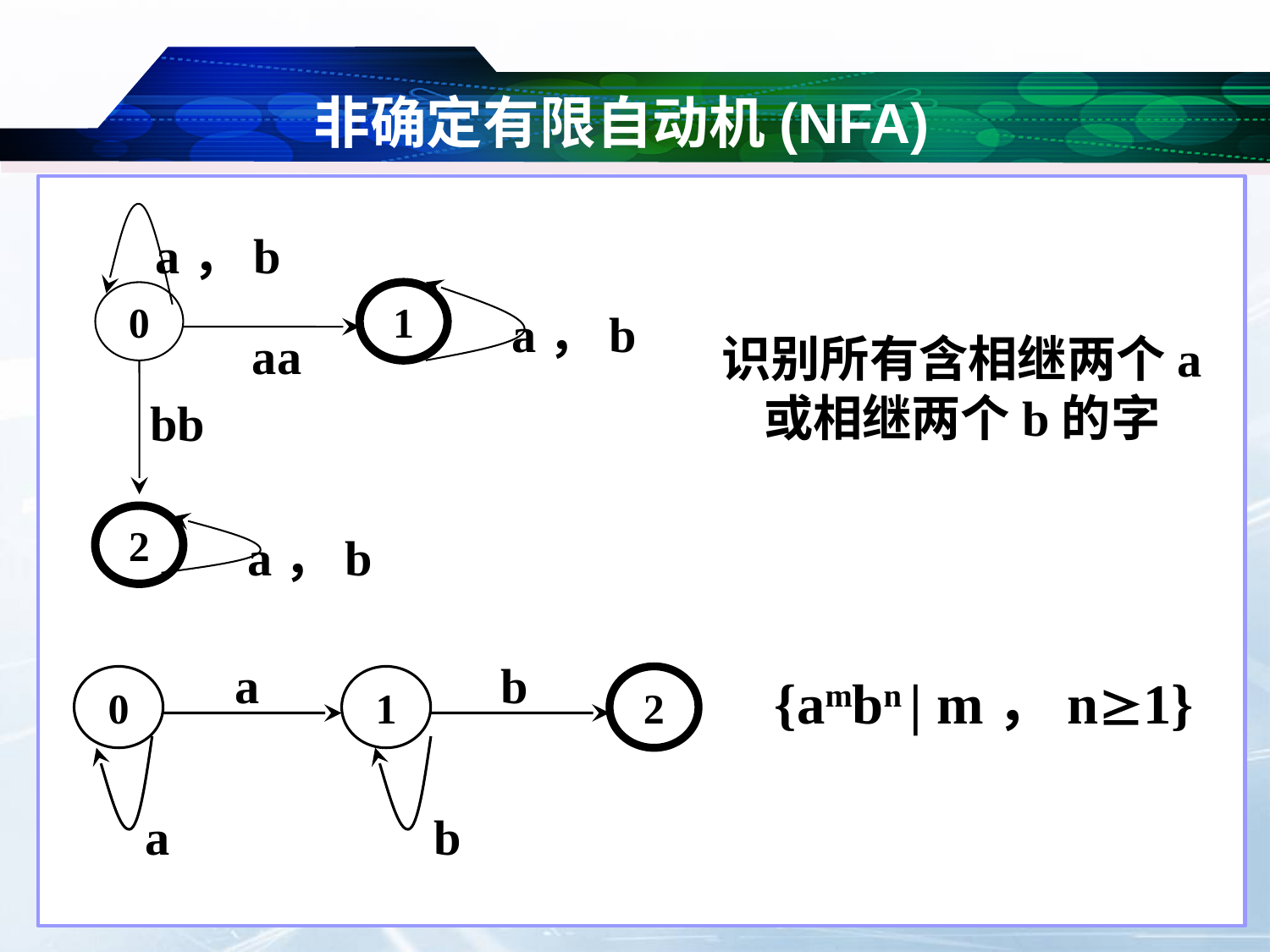

非确定有限自动机(NFA)

   a，b
0
1

a，b
aa

bb
2

a，b
识别所有含相继两个a
或相继两个b的字
{ambn | m，n≥1}
a
b
0
1
2

a
b